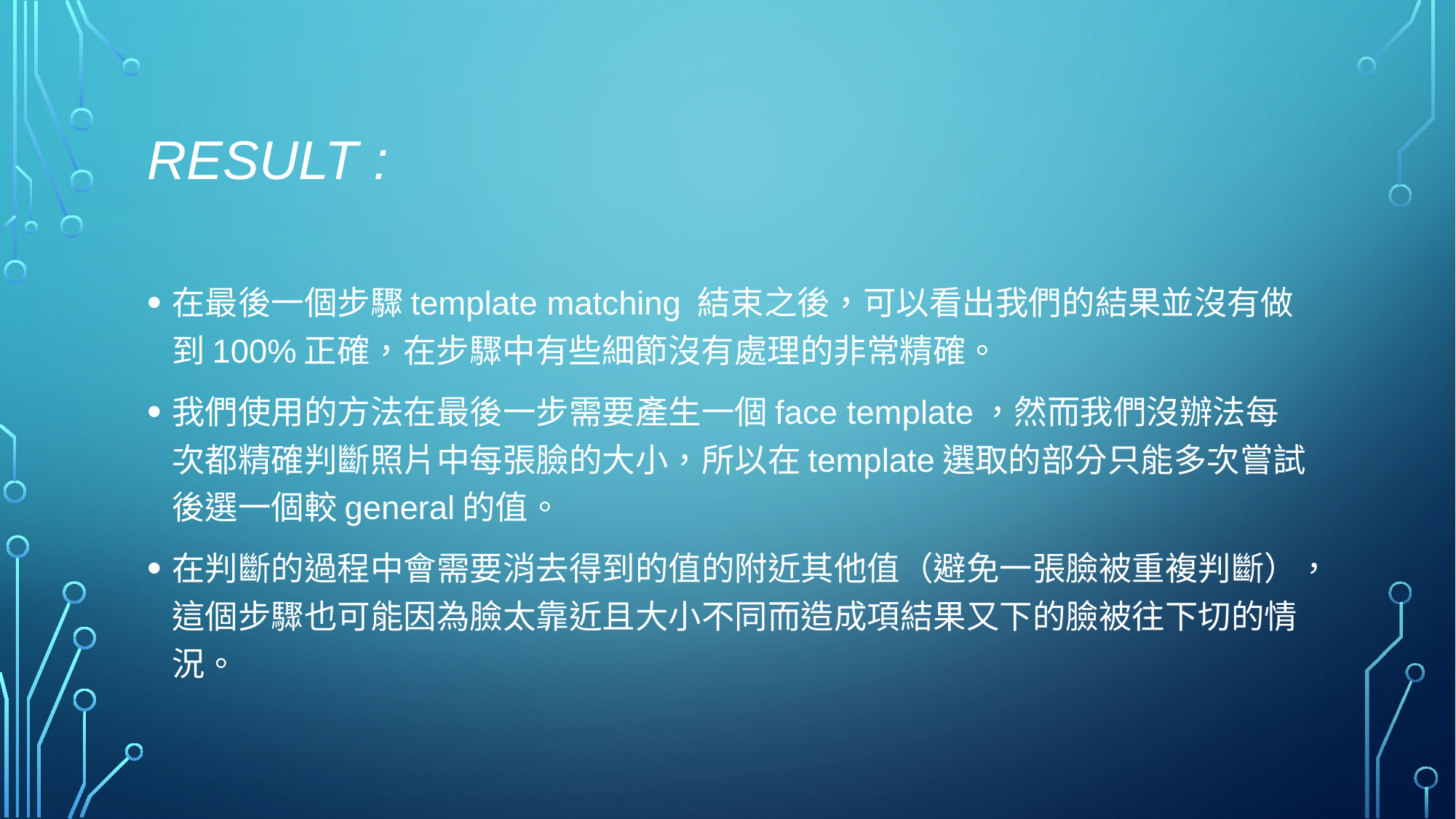

# result :
在最後一個步驟template matching 結束之後，可以看出我們的結果並沒有做到100%正確，在步驟中有些細節沒有處理的非常精確。
我們使用的方法在最後一步需要產生一個face template，然而我們沒辦法每次都精確判斷照片中每張臉的大小，所以在template選取的部分只能多次嘗試後選一個較general的值。
在判斷的過程中會需要消去得到的值的附近其他值（避免一張臉被重複判斷），這個步驟也可能因為臉太靠近且大小不同而造成項結果又下的臉被往下切的情況。